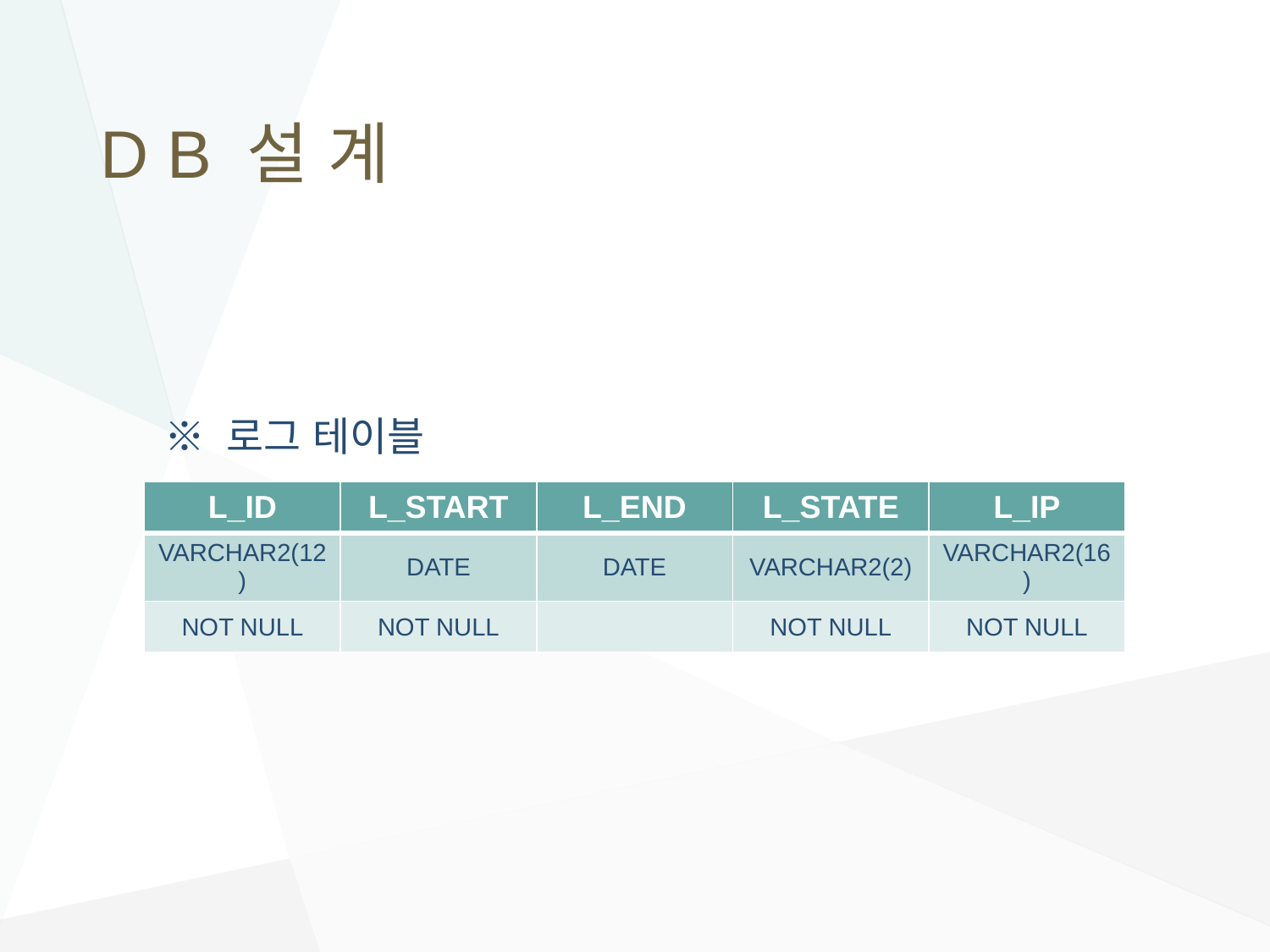

D B 설 계
※ 로그 테이블
| L\_ID | L\_START | L\_END | L\_STATE | L\_IP |
| --- | --- | --- | --- | --- |
| VARCHAR2(12) | DATE | DATE | VARCHAR2(2) | VARCHAR2(16) |
| NOT NULL | NOT NULL |  | NOT NULL | NOT NULL |